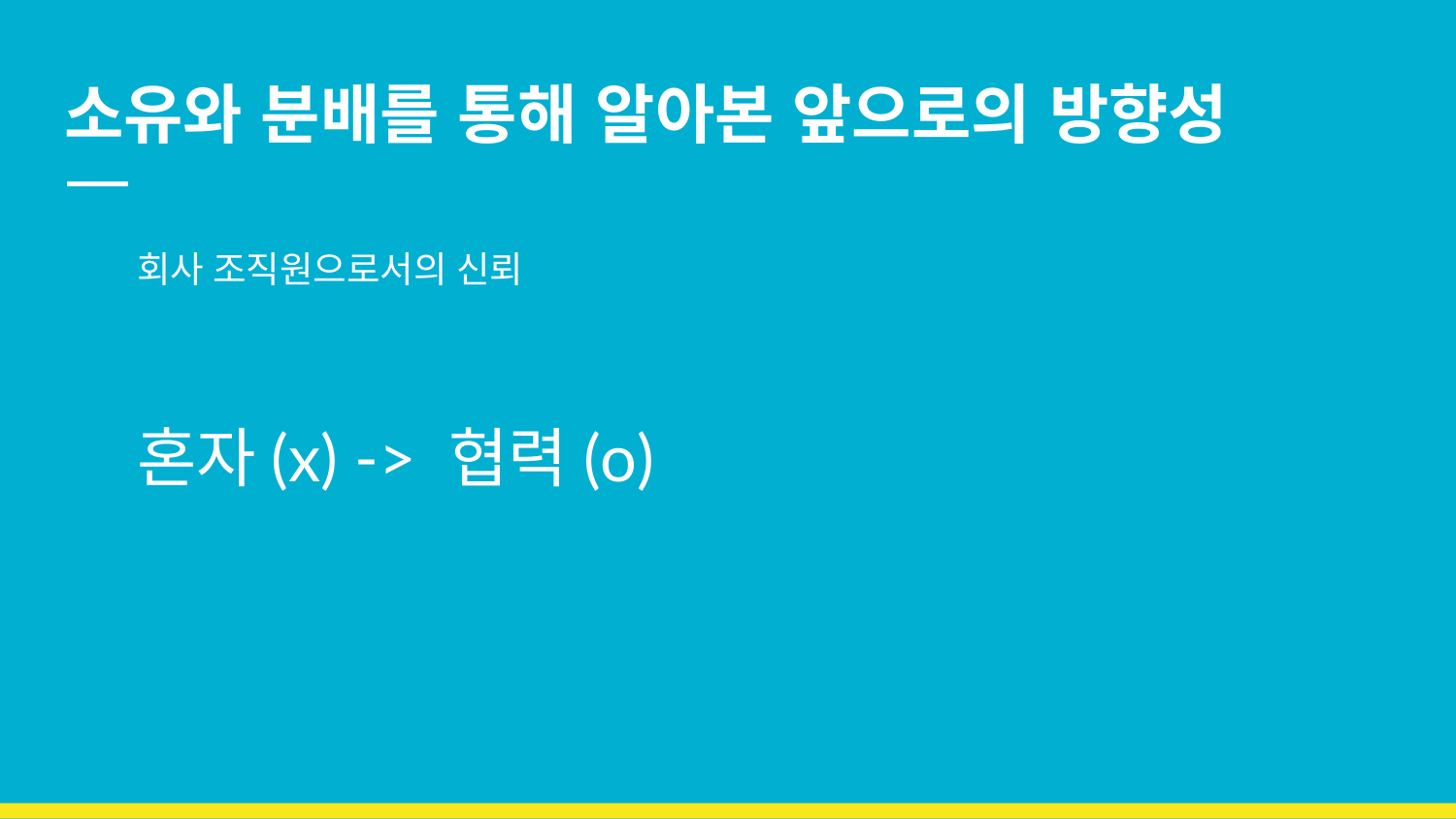

# 소유와 분배를 통해 알아본 앞으로의 방향성
회사 조직원으로서의 신뢰

혼자(x) -> 협력(o)